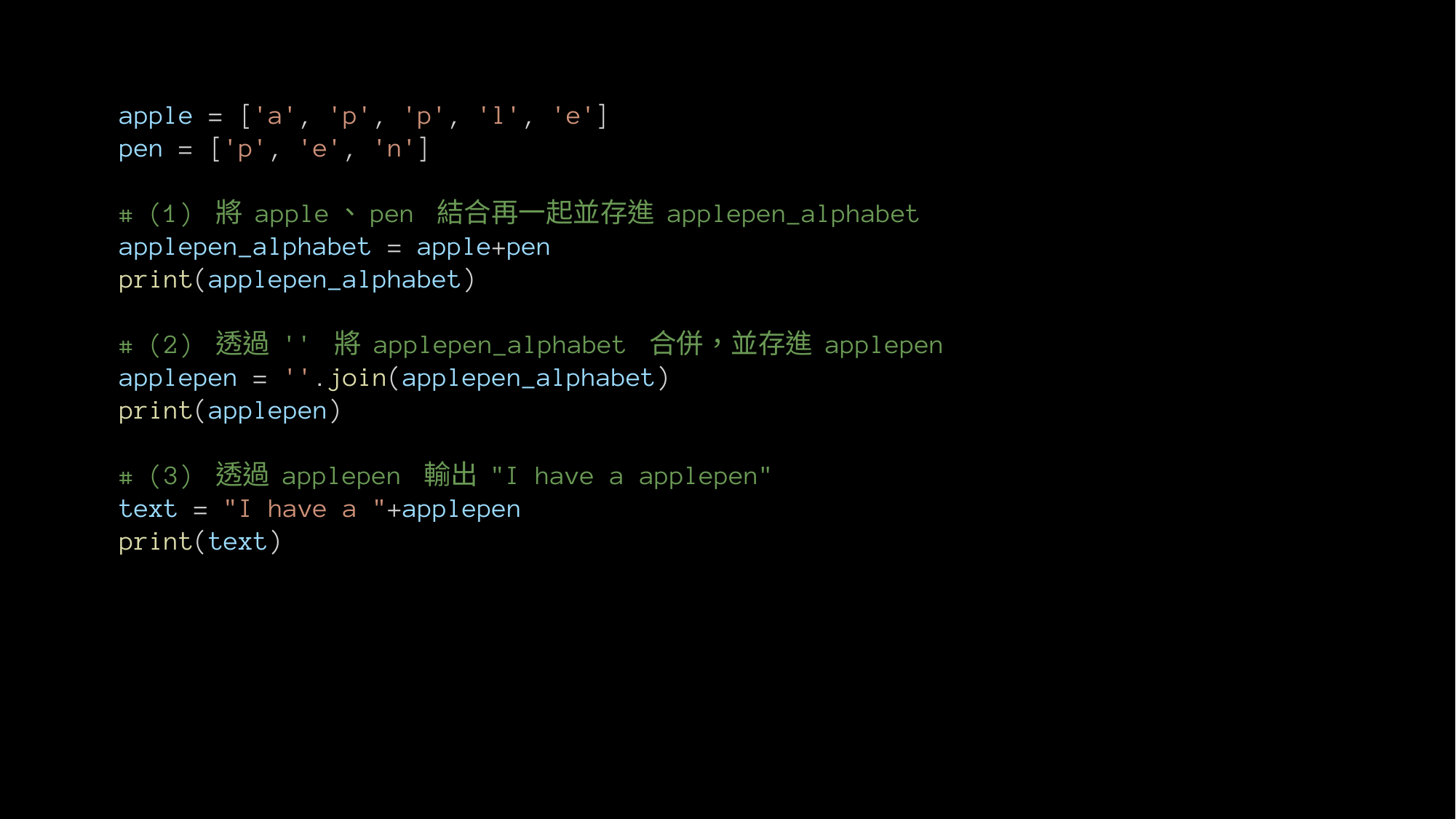

apple = ['a', 'p', 'p', 'l', 'e']
pen = ['p', 'e', 'n']
# (1) 將 apple、pen 結合再一起並存進 applepen_alphabet
applepen_alphabet = apple+pen
print(applepen_alphabet)
# (2) 透過 '' 將 applepen_alphabet 合併，並存進 applepen
applepen = ''.join(applepen_alphabet)
print(applepen)
# (3) 透過 applepen 輸出 "I have a applepen"
text = "I have a "+applepen
print(text)